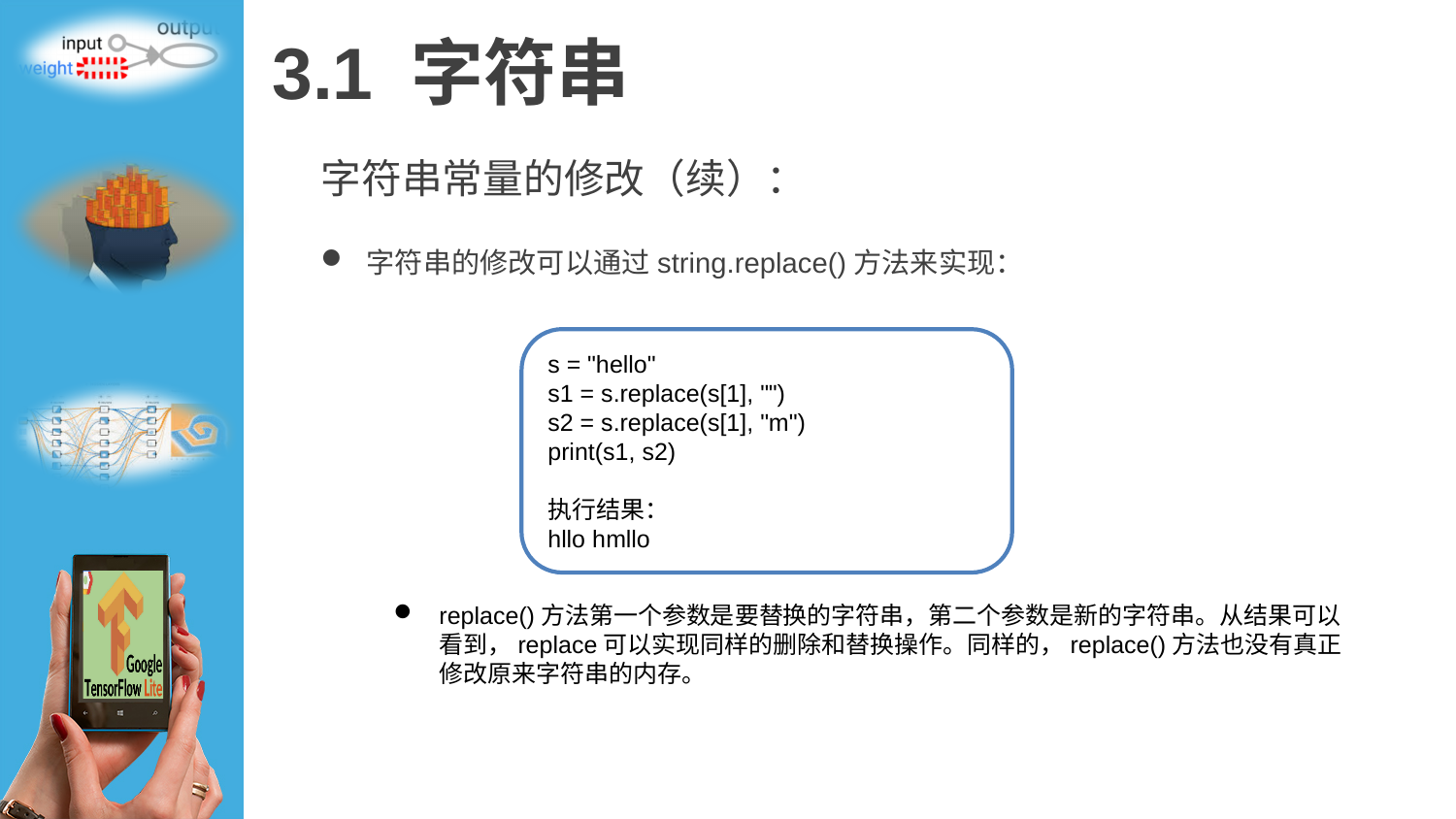

# 3.1 字符串
字符串常量的修改（续）：
字符串的修改可以通过string.replace()方法来实现：

replace()方法第一个参数是要替换的字符串，第二个参数是新的字符串。从结果可以看到，replace可以实现同样的删除和替换操作。同样的，replace()方法也没有真正修改原来字符串的内存。

s = "hello"
s1 = s.replace(s[1], "")
s2 = s.replace(s[1], "m")
print(s1, s2)

执行结果：
hllo hmllo